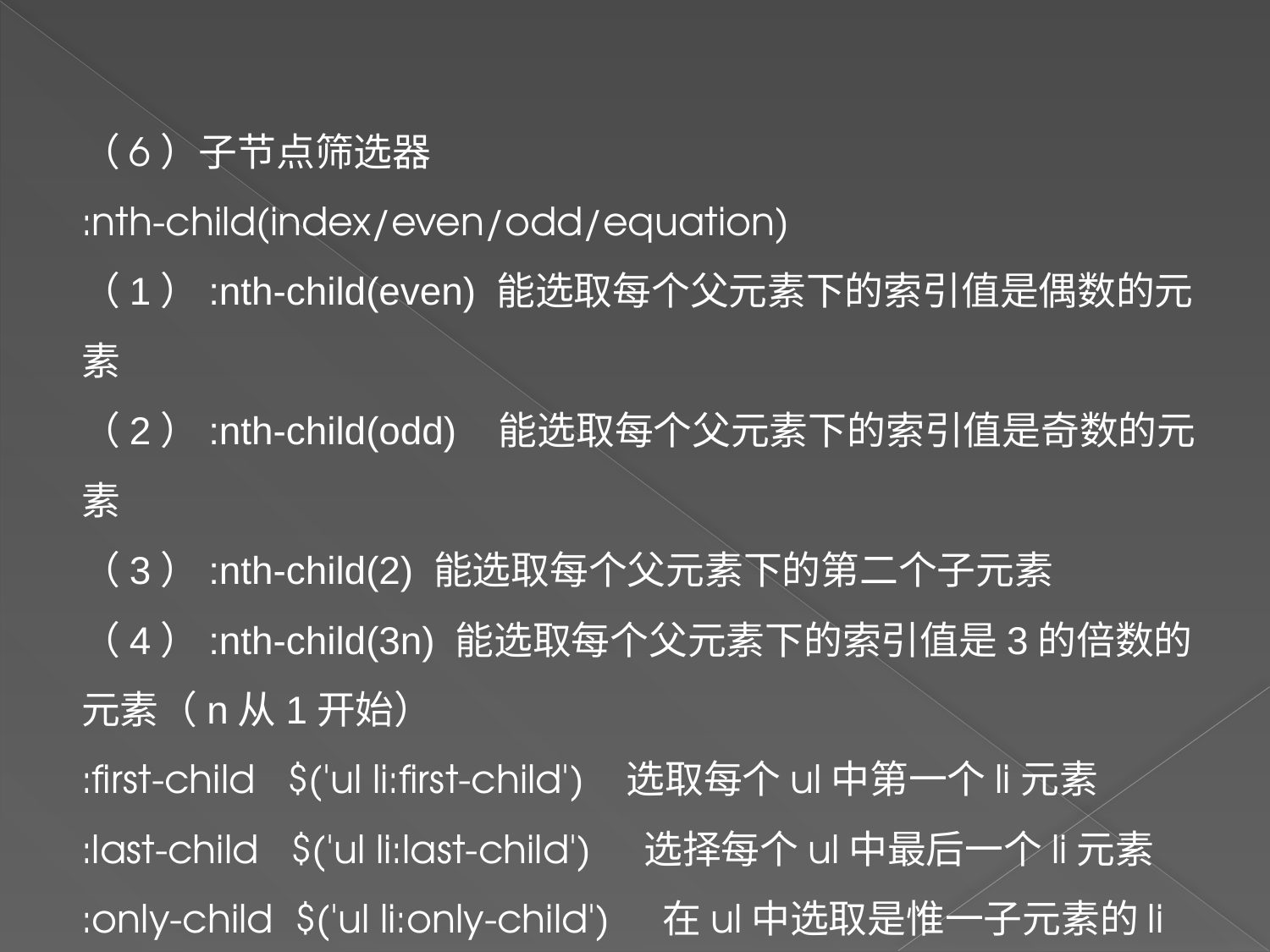

（6）子节点筛选器
:nth-child(index/even/odd/equation)
（1）:nth-child(even) 能选取每个父元素下的索引值是偶数的元素
（2）:nth-child(odd)   能选取每个父元素下的索引值是奇数的元素
（3）:nth-child(2) 能选取每个父元素下的第二个子元素
（4）:nth-child(3n) 能选取每个父元素下的索引值是3的倍数的元素（n从1开始）
:first-child   $('ul li:first-child')   选取每个ul中第一个li元素
:last-child   $('ul li:last-child')    选择每个ul中最后一个li元素
:only-child  $('ul li:only-child')    在ul中选取是惟一子元素的li元素